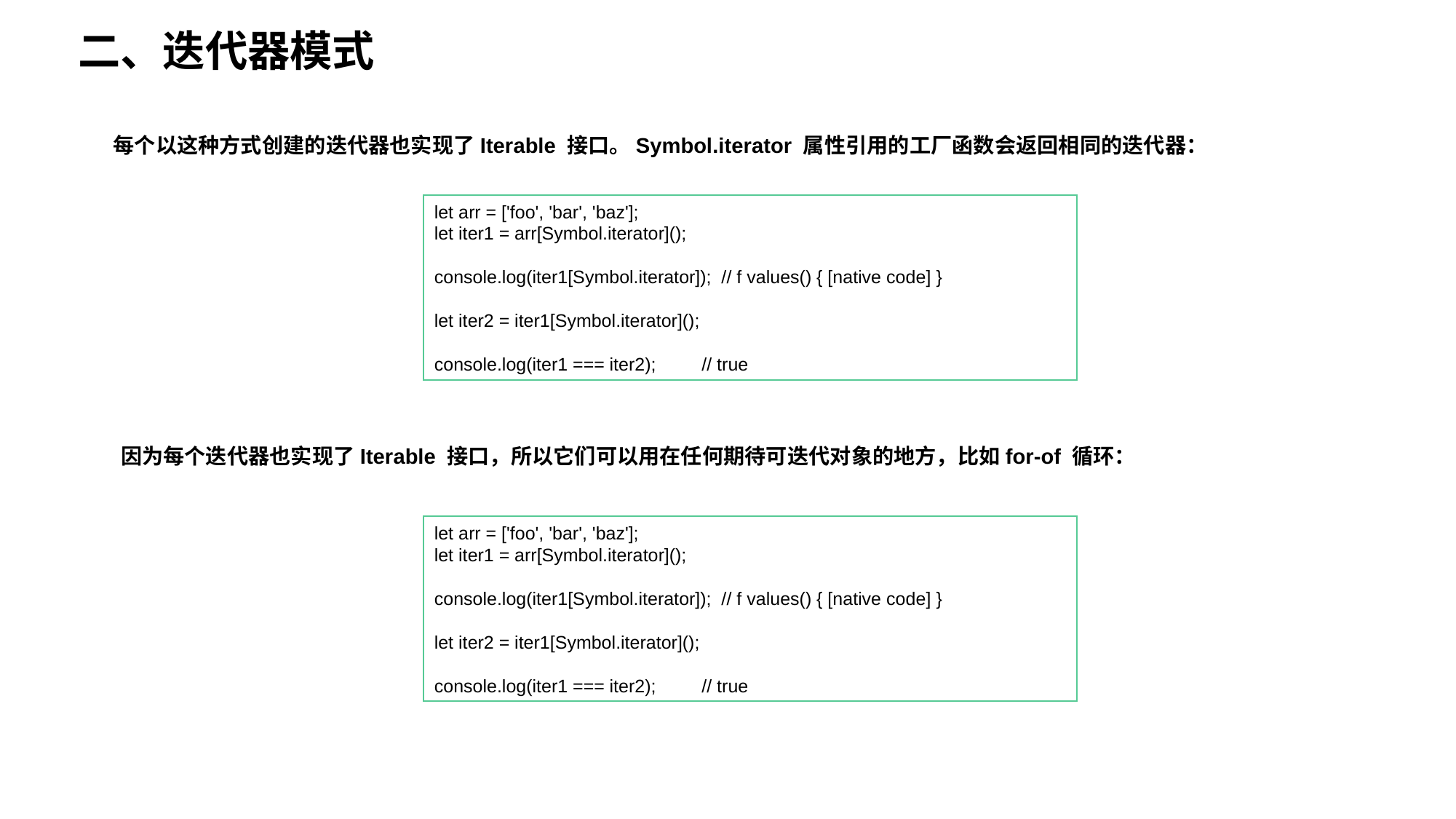

二、迭代器模式
每个以这种方式创建的迭代器也实现了Iterable 接口。Symbol.iterator 属性引用的工厂函数会返回相同的迭代器：
每个以这种方式创建的迭代器也实现了Iterable 接口。Symbol.iterator 属性引用的工厂函数会返回相同的迭代器：
let arr = ['foo', 'bar', 'baz'];
let iter1 = arr[Symbol.iterator]();

console.log(iter1[Symbol.iterator]);  // f values() { [native code] }

let iter2 = iter1[Symbol.iterator]();

console.log(iter1 === iter2);         // true
因为每个迭代器也实现了Iterable 接口，所以它们可以用在任何期待可迭代对象的地方，比如for-of 循环：
let arr = ['foo', 'bar', 'baz'];
let iter1 = arr[Symbol.iterator]();

console.log(iter1[Symbol.iterator]);  // f values() { [native code] }

let iter2 = iter1[Symbol.iterator]();

console.log(iter1 === iter2);         // true